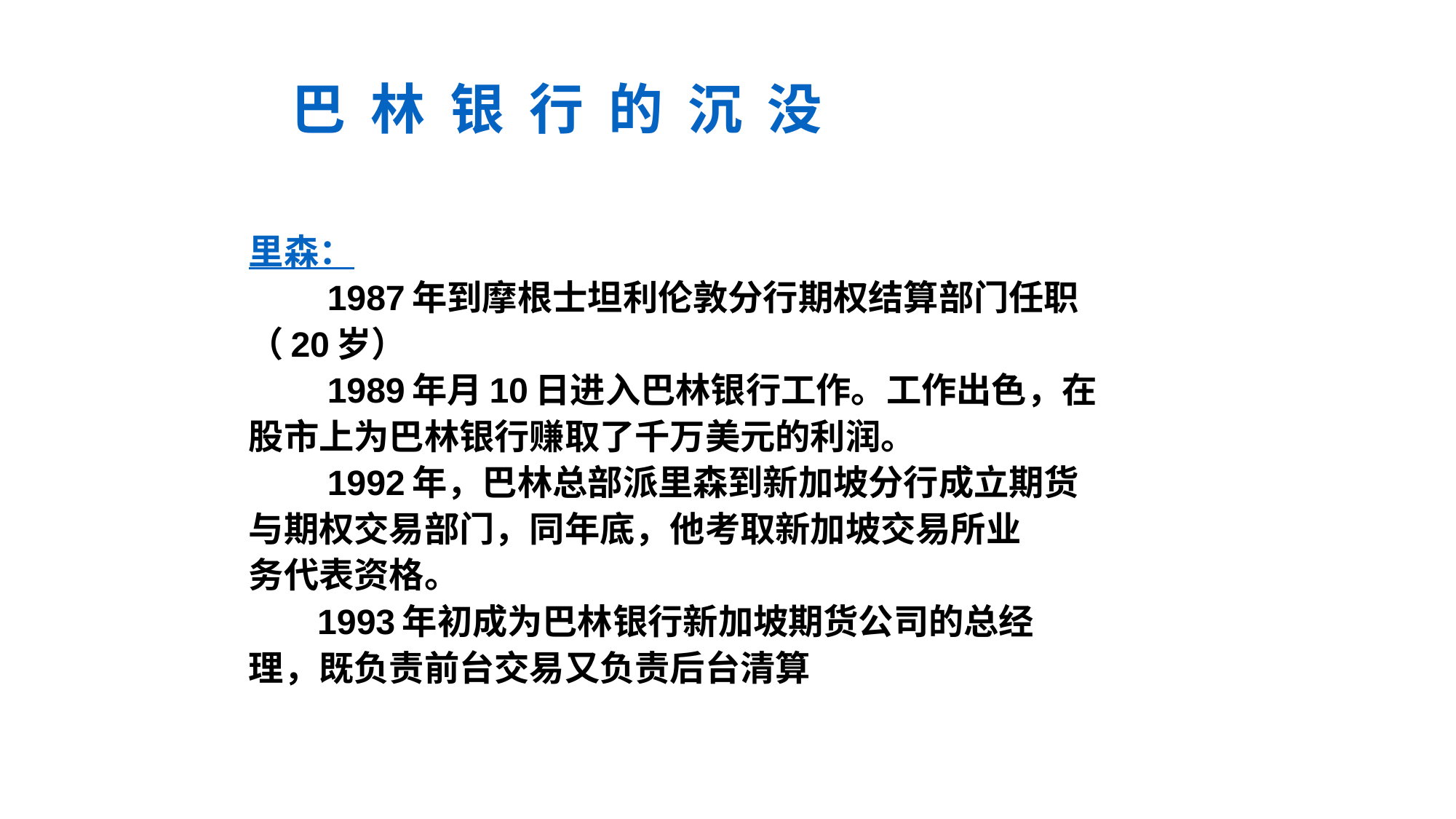

巴  林  银  行  的  沉  没

里森：
        1987年到摩根士坦利伦敦分行期权结算部门任职
（20岁）
        1989年月10日进入巴林银行工作。工作出色，在
股市上为巴林银行赚取了千万美元的利润。
        1992年，巴林总部派里森到新加坡分行成立期货
与期权交易部门，同年底，他考取新加坡交易所业
务代表资格。
       1993年初成为巴林银行新加坡期货公司的总经
理，既负责前台交易又负责后台清算